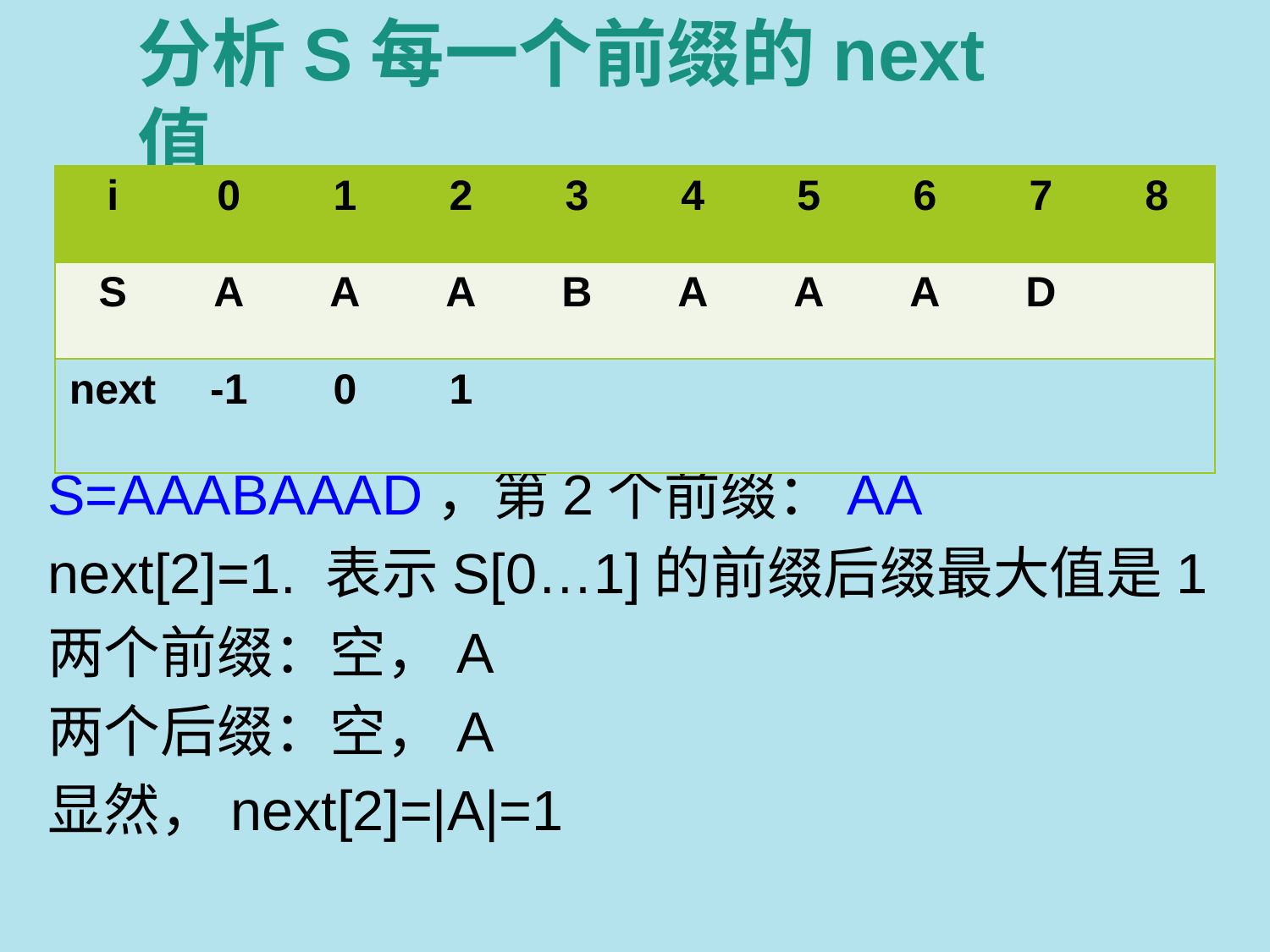

# 分析S每一个前缀的next值

S=AAABAAAD，第2个前缀：AA
next[2]=1. 表示S[0…1]的前缀后缀最大值是1
两个前缀：空，A
两个后缀：空，A
显然，next[2]=|A|=1
| i | 0 | 1 | 2 | 3 | 4 | 5 | 6 | 7 | 8 |
| --- | --- | --- | --- | --- | --- | --- | --- | --- | --- |
| S | A | A | A | B | A | A | A | D |  |
| next | -1 | 0 | 1 |  |  |  |  |  |  |